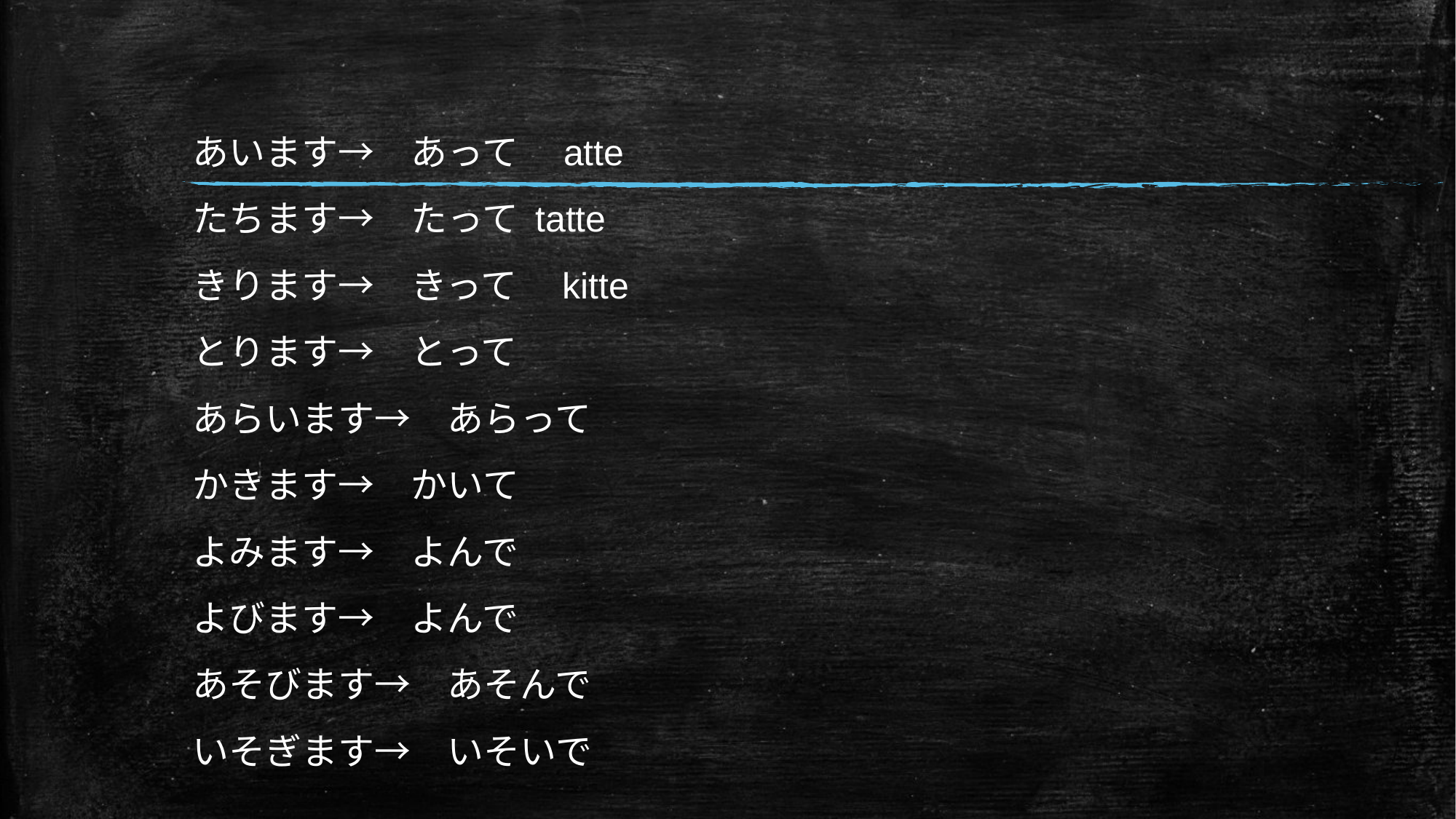

あいます→　あって　atte
たちます→　たって tatte
きります→　きって　kitte
とります→　とって
あらいます→　あらって
かきます→　かいて
よみます→　よんで
よびます→　よんで
あそびます→　あそんで
いそぎます→　いそいで